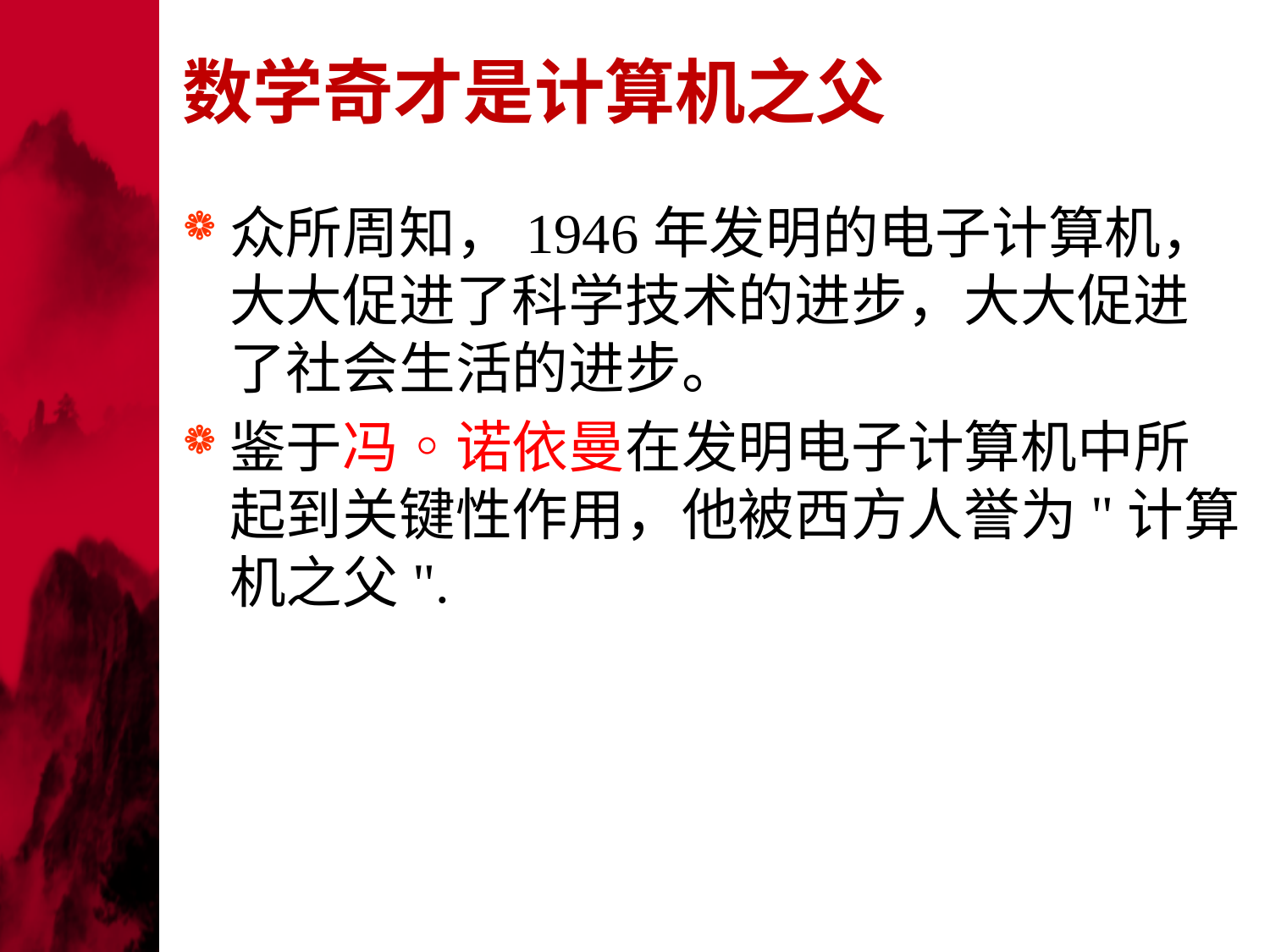

# 数学奇才是计算机之父
众所周知，1946年发明的电子计算机，大大促进了科学技术的进步，大大促进了社会生活的进步。
鉴于冯◦诺依曼在发明电子计算机中所起到关键性作用，他被西方人誉为"计算机之父".